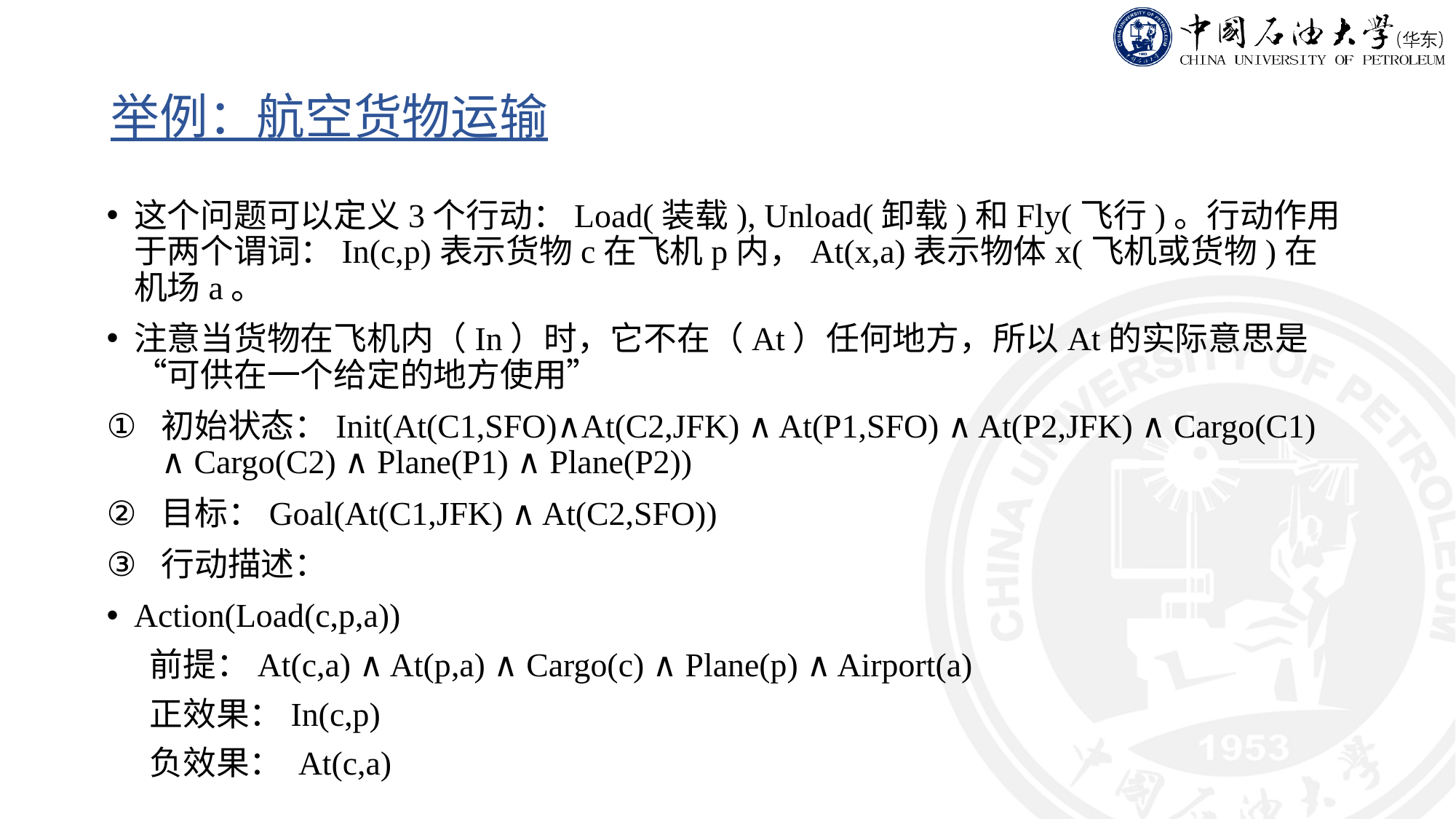

# 举例：航空货物运输
这个问题可以定义3个行动：Load(装载), Unload(卸载)和Fly(飞行)。行动作用于两个谓词：In(c,p)表示货物c在飞机p内，At(x,a)表示物体x(飞机或货物)在机场a。
注意当货物在飞机内（In）时，它不在（At）任何地方，所以At的实际意思是“可供在一个给定的地方使用”
初始状态：Init(At(C1,SFO)∧At(C2,JFK) ∧ At(P1,SFO) ∧ At(P2,JFK) ∧ Cargo(C1) ∧ Cargo(C2) ∧ Plane(P1) ∧ Plane(P2))
目标：Goal(At(C1,JFK) ∧ At(C2,SFO))
行动描述：
Action(Load(c,p,a))
前提：At(c,a) ∧ At(p,a) ∧ Cargo(c) ∧ Plane(p) ∧ Airport(a)
正效果：In(c,p)
负效果： At(c,a)